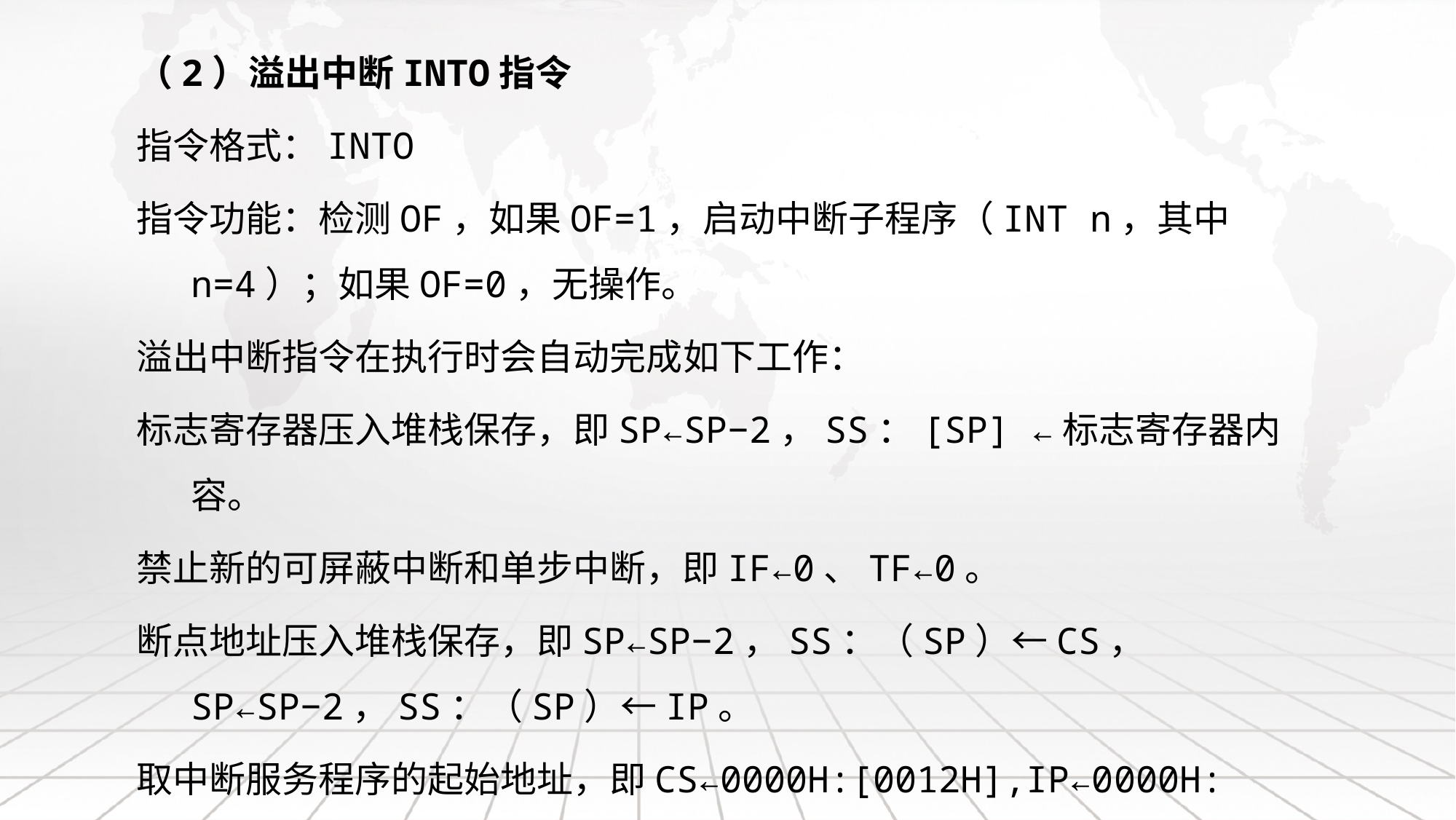

（2）溢出中断INTO指令
指令格式：INTO
指令功能：检测OF，如果OF=1，启动中断子程序（INT n，其中n=4）；如果OF=0，无操作。
溢出中断指令在执行时会自动完成如下工作：
标志寄存器压入堆栈保存，即SP←SP−2，SS：[SP] ←标志寄存器内容。
禁止新的可屏蔽中断和单步中断，即IF←0、TF←0。
断点地址压入堆栈保存，即SP←SP−2，SS：（SP）←CS， SP←SP−2，SS：（SP）←IP。
取中断服务程序的起始地址，即CS←0000H:[0012H],IP←0000H:[000AH]。